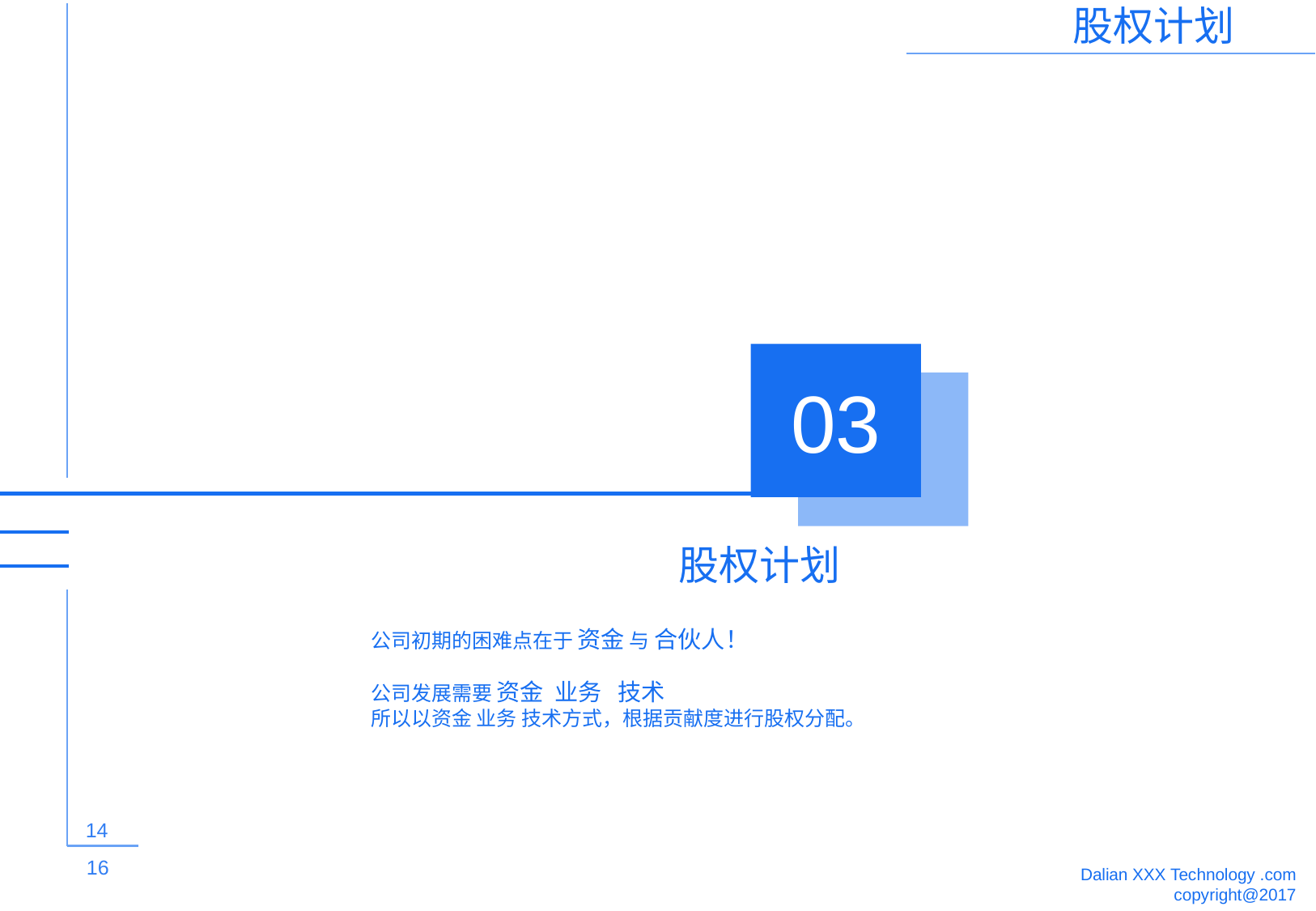

股权计划
14
 16
03

股权计划
公司初期的困难点在于 资金 与 合伙人！

公司发展需要 资金  业务   技术
所以以资金 业务 技术方式，根据贡献度进行股权分配。

Dalian XXX Technology .com
copyright@2017